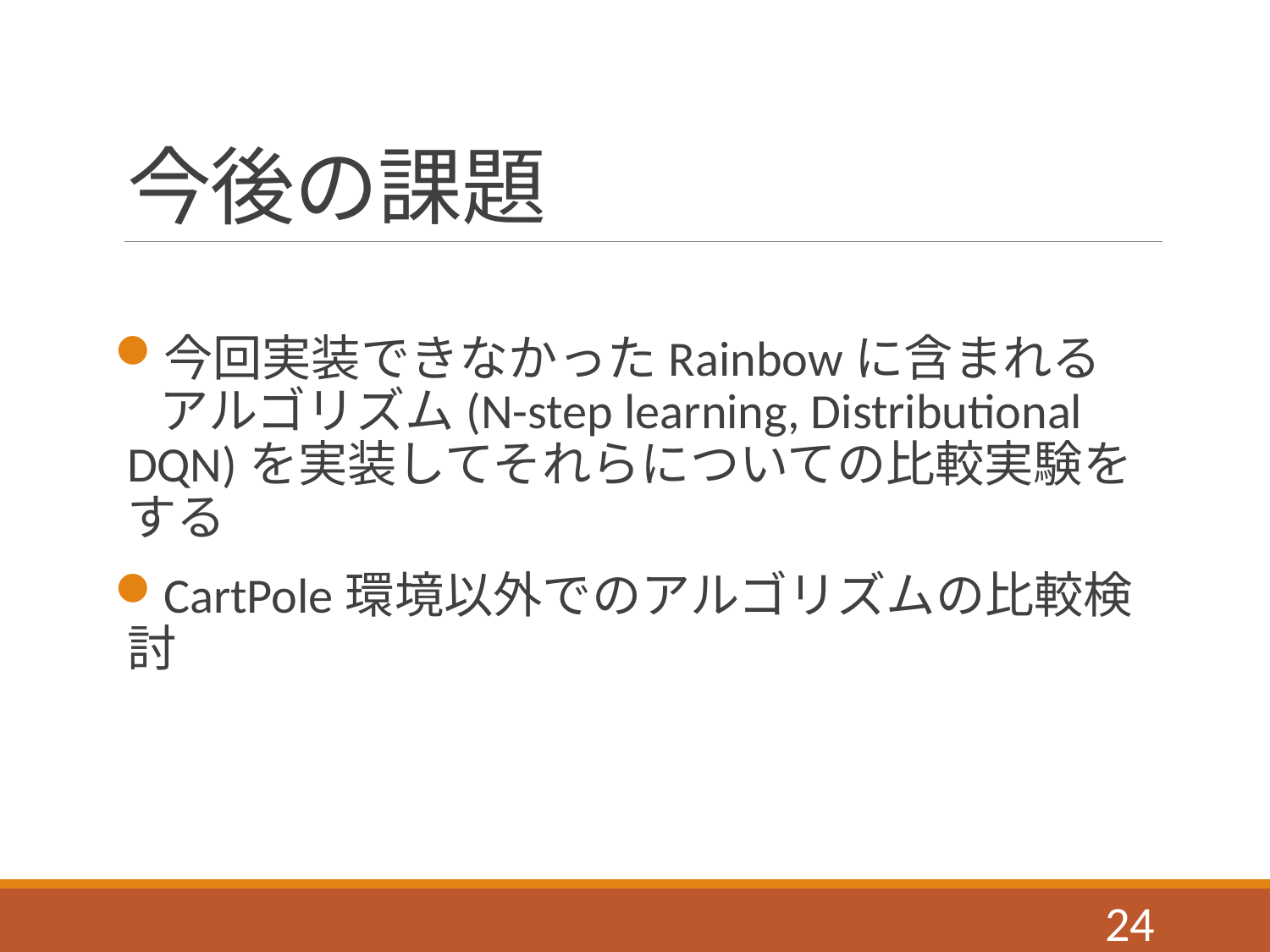

# 今後の課題
今回実装できなかったRainbowに含まれる         アルゴリズム(N-step learning, Distributional DQN)を実装してそれらについての比較実験をする
CartPole環境以外でのアルゴリズムの比較検討
24